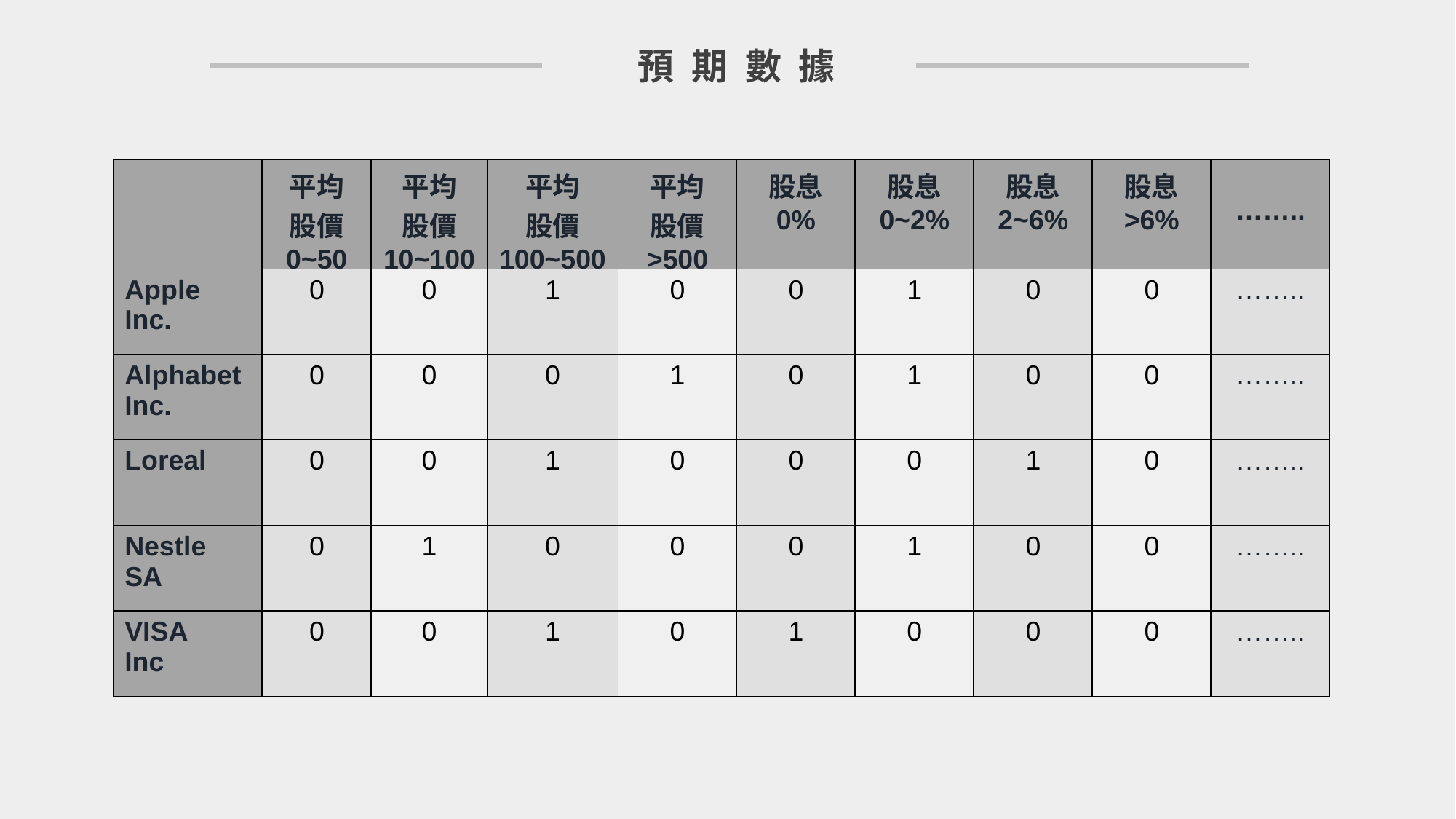

預 期 數 據
|  | 平均 股價 0~50 | 平均 股價 10~100 | 平均 股價 100~500 | 平均 股價 >500 | 股息 0% | 股息 0~2% | 股息 2~6% | 股息 >6% | …….. |
| --- | --- | --- | --- | --- | --- | --- | --- | --- | --- |
| Apple Inc. | 0 | 0 | 1 | 0 | 0 | 1 | 0 | 0 | …….. |
| Alphabet Inc. | 0 | 0 | 0 | 1 | 0 | 1 | 0 | 0 | …….. |
| Loreal | 0 | 0 | 1 | 0 | 0 | 0 | 1 | 0 | …….. |
| Nestle SA | 0 | 1 | 0 | 0 | 0 | 1 | 0 | 0 | …….. |
| VISA Inc | 0 | 0 | 1 | 0 | 1 | 0 | 0 | 0 | …….. |